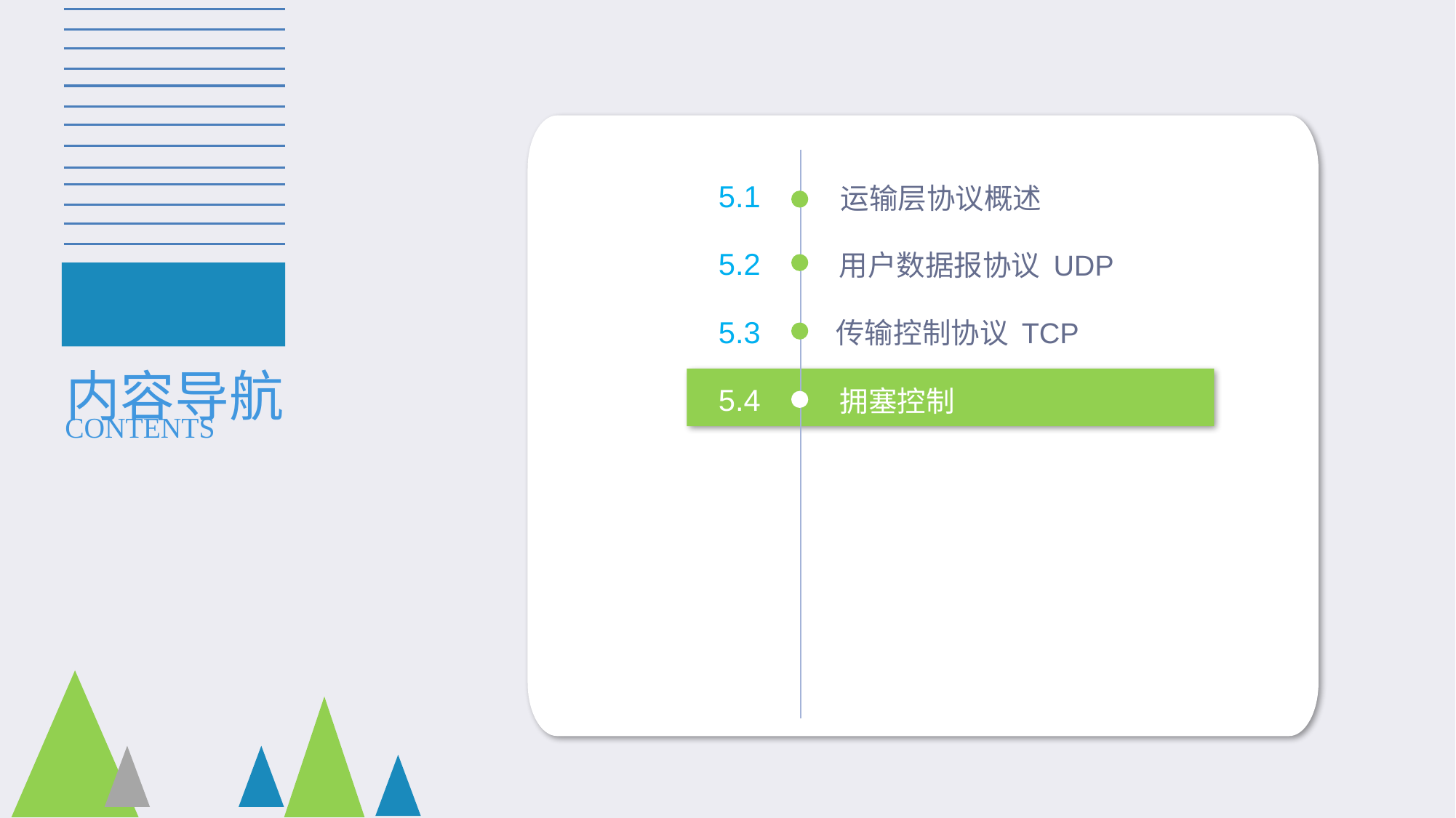

5.1
运输层协议概述

5.2
用户数据报协议 UDP

5.3
传输控制协议 TCP

内容导航

5.4
拥塞控制

CONTENTS